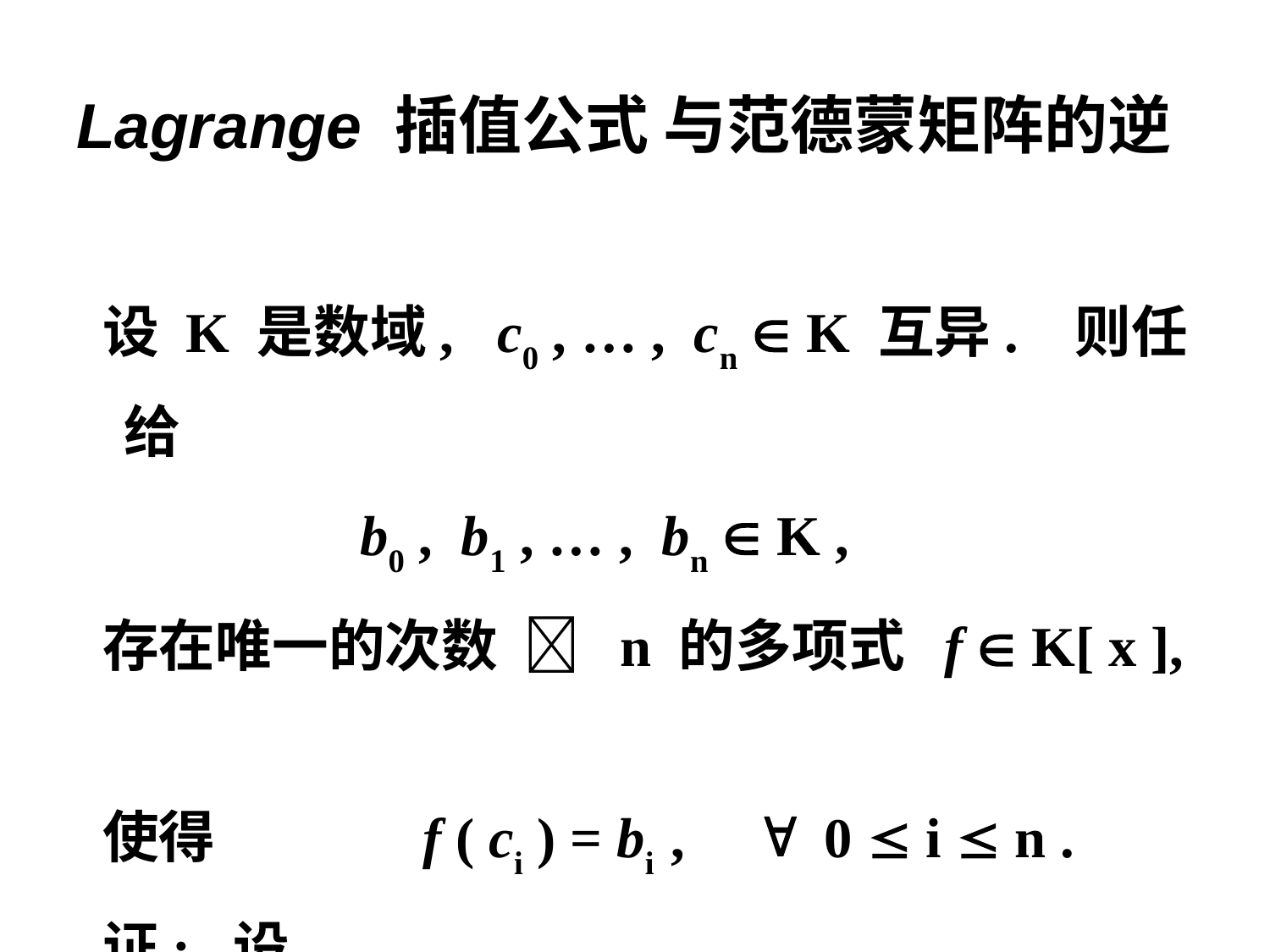

Lagrange 插值公式 与范德蒙矩阵的逆
 设 K 是数域,   c0 , … ,  cn ∈ K 互异.   则任给
                    b0 ,  b1 , … ,  bn ∈ K ,
 存在唯一的次数  ≤  n 的多项式  f ∈ K[ x ],
 使得               f ( ci ) = bi  ,     ∀  0 ≤ i ≤ n .
 证:  设
      f ( x )  = a0 + a1 x  + … + an x n ∈ K[ x ]